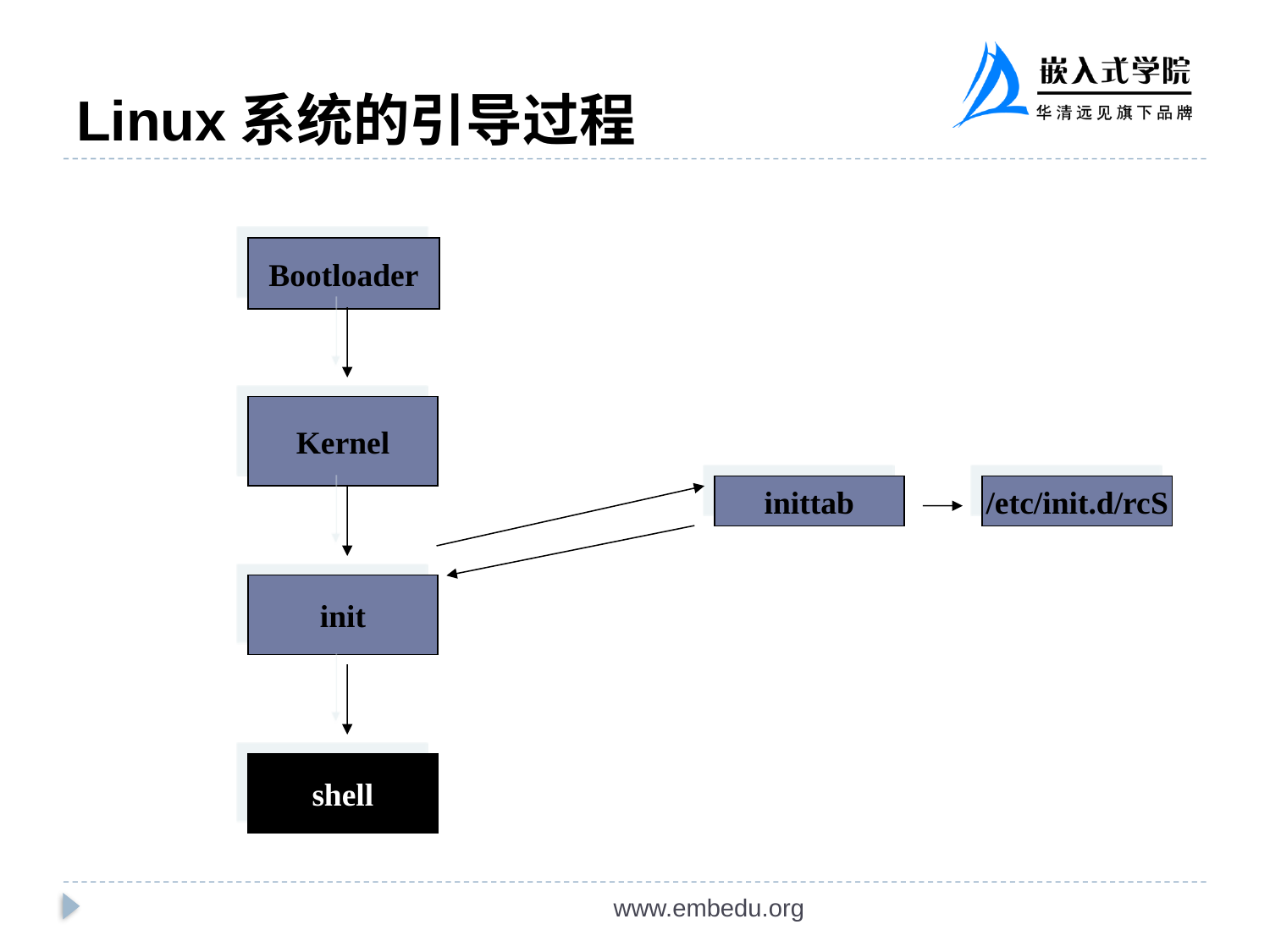

# Linux系统的引导过程

Bootloader

Kernel
inittab
/etc/init.d/rcS

init

shell
www.embedu.org